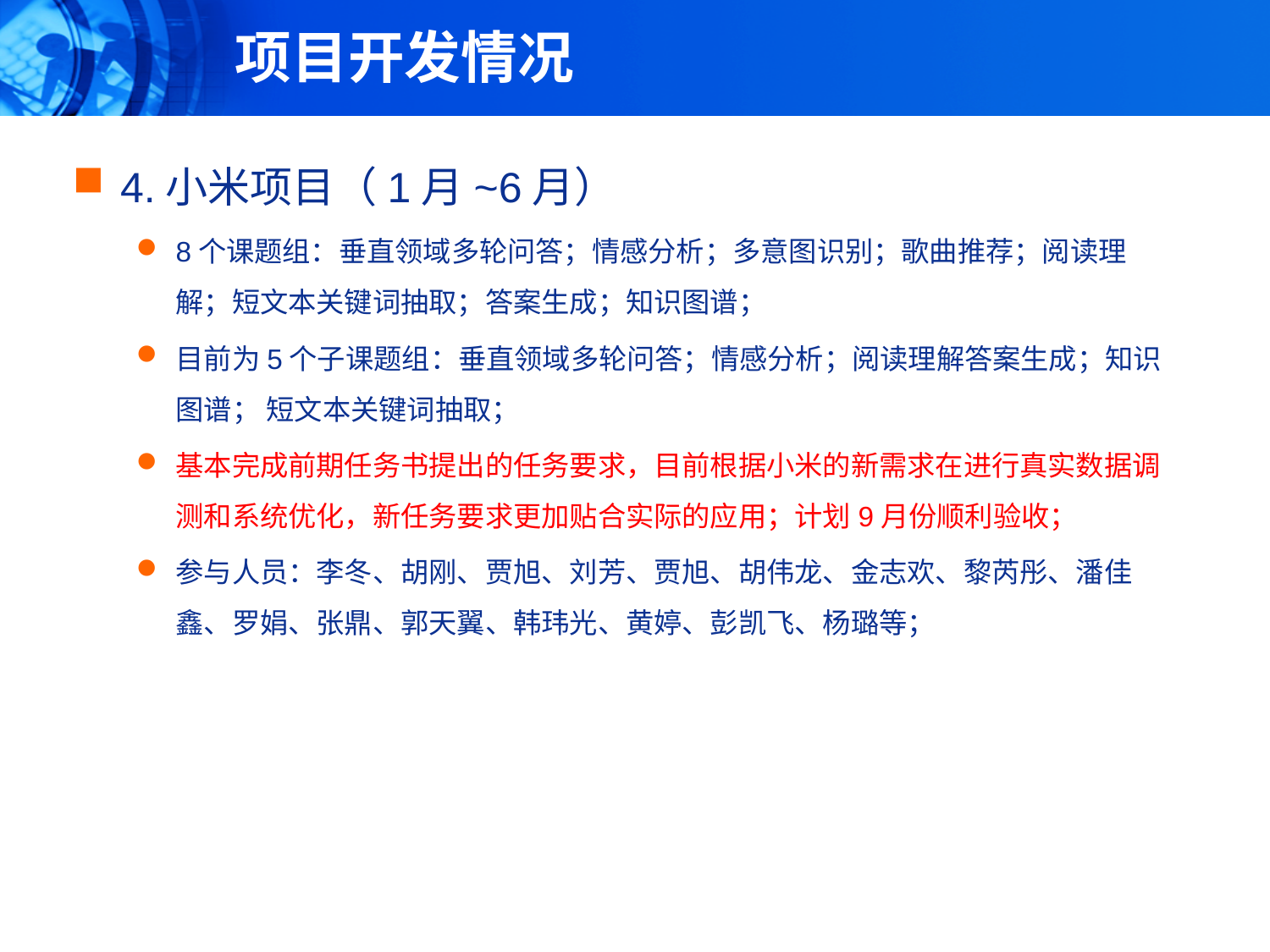

项目开发情况
4.小米项目（1月~6月）
8个课题组：垂直领域多轮问答；情感分析；多意图识别；歌曲推荐；阅读理解；短文本关键词抽取；答案生成；知识图谱；
目前为5个子课题组：垂直领域多轮问答；情感分析；阅读理解答案生成；知识图谱； 短文本关键词抽取；
基本完成前期任务书提出的任务要求，目前根据小米的新需求在进行真实数据调测和系统优化，新任务要求更加贴合实际的应用；计划9月份顺利验收；
参与人员：李冬、胡刚、贾旭、刘芳、贾旭、胡伟龙、金志欢、黎芮彤、潘佳鑫、罗娟、张鼎、郭天翼、韩玮光、黄婷、彭凯飞、杨璐等；